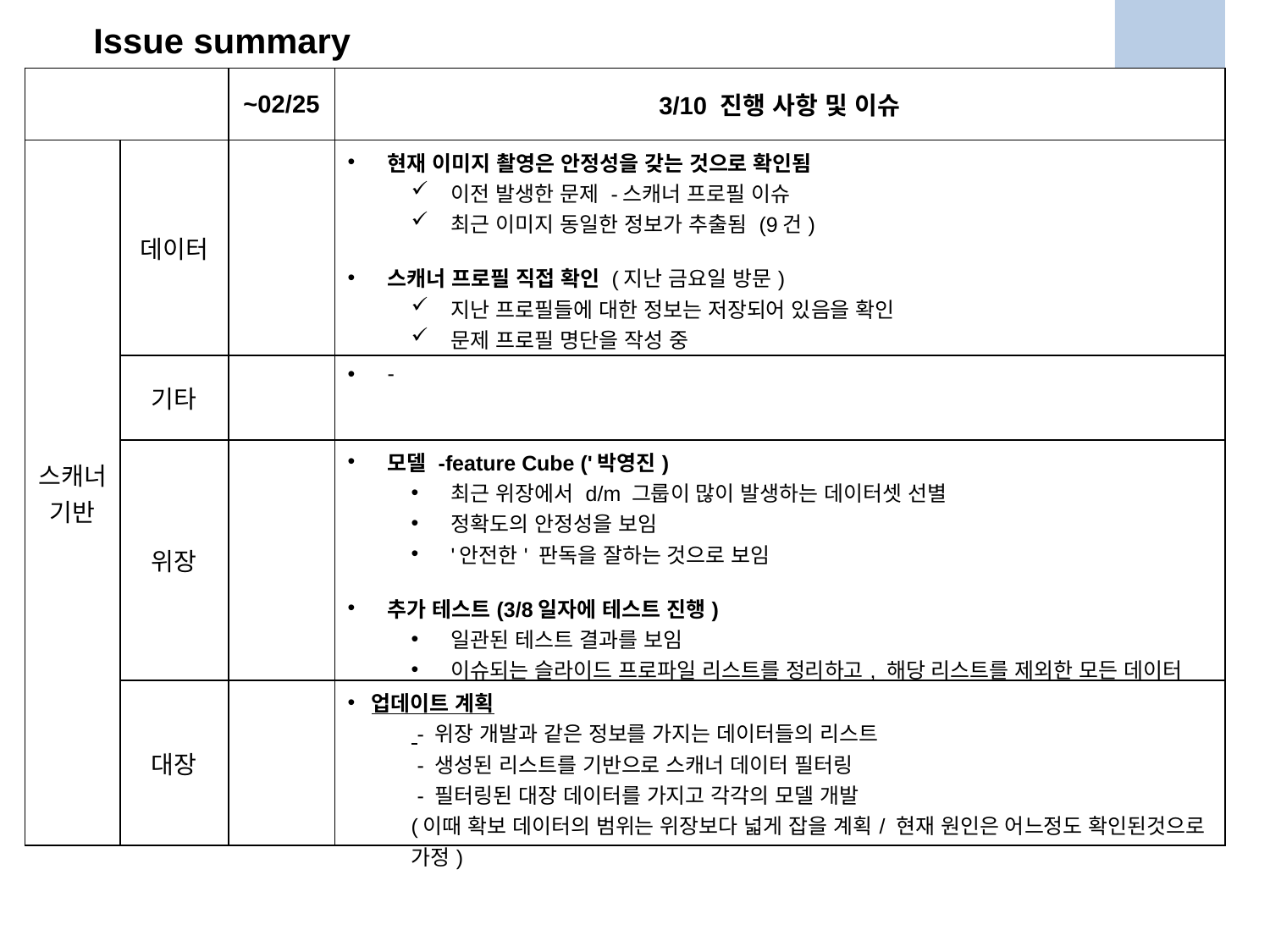

Issue summary
|  |  | ~02/25 | 3/10 진행 사항 및 이슈 |
| --- | --- | --- | --- |
| 스캐너 기반 | 데이터 |  | 현재 이미지 촬영은 안정성을 갖는 것으로 확인됨 이전 발생한 문제 -스캐너 프로필 이슈 최근 이미지 동일한 정보가 추출됨 (9건) 스캐너 프로필 직접 확인 (지난 금요일 방문) 지난 프로필들에 대한 정보는 저장되어 있음을 확인 문제 프로필 명단을 작성 중 금요일 방문시 디테일하게 확인 |
|  | 기타 |  | - |
|  | 위장 |  | 모델 -feature Cube ('박영진) 최근 위장에서 d/m 그룹이 많이 발생하는 데이터셋 선별 정확도의 안정성을 보임 '안전한' 판독을 잘하는 것으로 보임 추가 테스트(3/8일자에 테스트 진행) 일관된 테스트 결과를 보임 이슈되는 슬라이드 프로파일 리스트를 정리하고, 해당 리스트를 제외한 모든 데이터 학습 계획 |
|  | 대장 |  | 업데이트 계획 - 위장 개발과 같은 정보를 가지는 데이터들의 리스트 - 생성된 리스트를 기반으로 스캐너 데이터 필터링 - 필터링된 대장 데이터를 가지고 각각의 모델 개발 (이때 확보 데이터의 범위는 위장보다 넓게 잡을 계획/ 현재 원인은 어느정도 확인된것으로 가정) |